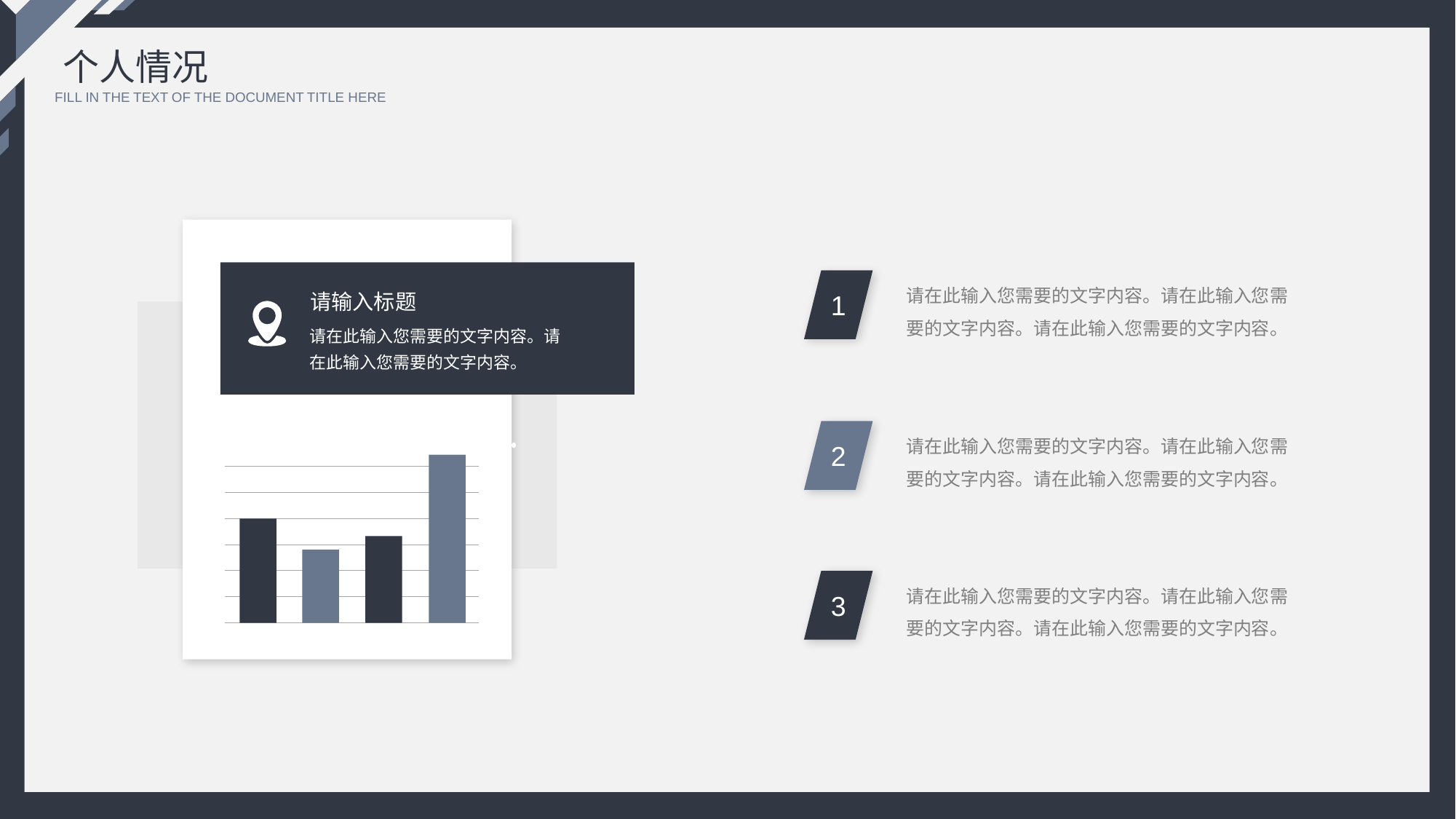

个人情况
FILL IN THE TEXT OF THE DOCUMENT TITLE HERE

请在此输入您需要的文字内容。请在此输入您需要的文字内容。请在此输入您需要的文字内容。
1

请输入标题

请在此输入您需要的文字内容。请在此输入您需要的文字内容。

请在此输入您需要的文字内容。请在此输入您需要的文字内容。请在此输入您需要的文字内容。
2

请在此输入您需要的文字内容。请在此输入您需要的文字内容。请在此输入您需要的文字内容。
3